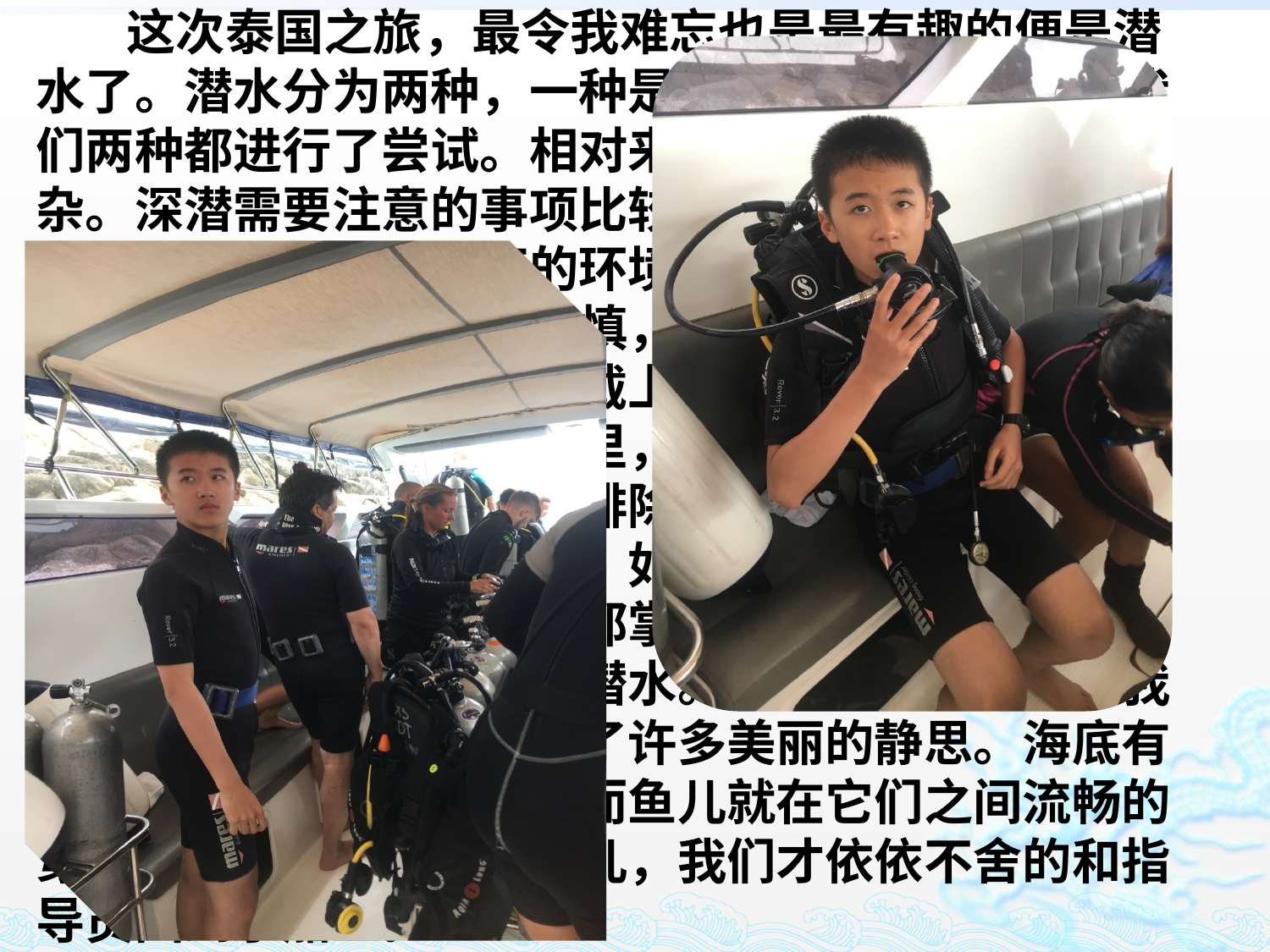

这次泰国之旅，最令我难忘也是最有趣的便是潜水了。潜水分为两种，一种是深潜，一种是浮潜。我们两种都进行了尝试。相对来说，深潜比浮潜更加复杂。深潜需要注意的事项比较多，需要掌握的技巧也不少。而且，由于水下的环境与陆地上不同，潜水还带有一定的风险。稍有不慎，便是可能受伤。到了潜水的地方，指导员给我们戴上了气瓶、配重等水下装备，我们便下水了。在水里，指导员教会了我们一些重要的技巧，比如：如何排除面镜和呼吸器里的水，如何在水下进行耳压平衡，如果呼吸器脱落如何找回等等。经过了练习，我们都掌握了技巧。稍作休息之后，我们便进行了第二次潜水。这一次指导员带着我们在海底游览，我见识到了许多美丽的静思。海底有五彩斑斓的珊瑚和海葵，而鱼儿就在它们之间流畅的穿行。在海底畅游了一会儿，我们才依依不舍的和指导员回到了船上。